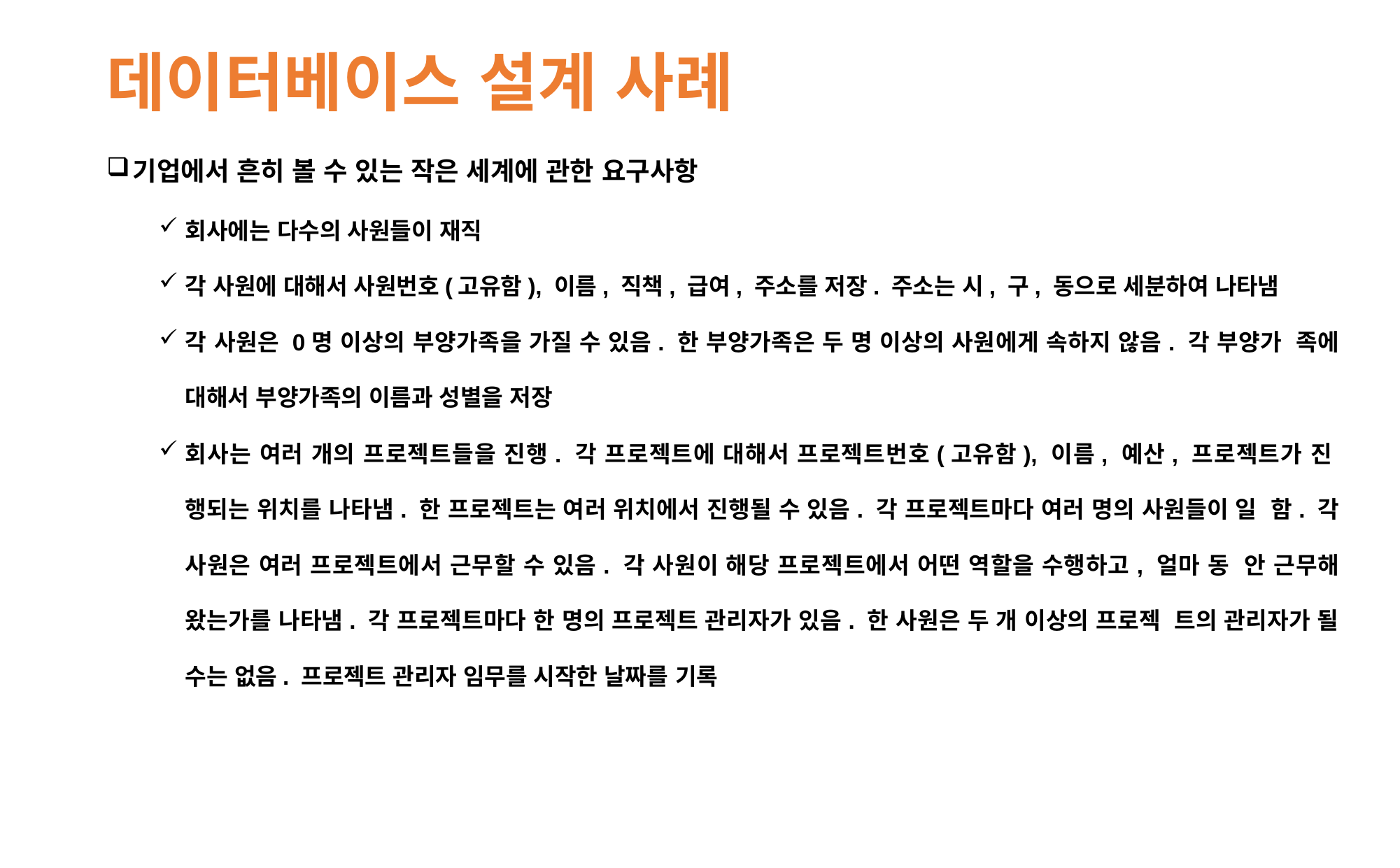

# 데이터베이스 설계 사례
기업에서 흔히 볼 수 있는 작은 세계에 관한 요구사항
회사에는 다수의 사원들이 재직
각 사원에 대해서 사원번호(고유함), 이름, 직책, 급여, 주소를 저장. 주소는 시, 구, 동으로 세분하여 나타냄
각 사원은 0명 이상의 부양가족을 가질 수 있음. 한 부양가족은 두 명 이상의 사원에게 속하지 않음. 각 부양가  족에 대해서 부양가족의 이름과 성별을 저장
회사는 여러 개의 프로젝트들을 진행. 각 프로젝트에 대해서 프로젝트번호(고유함), 이름, 예산, 프로젝트가 진  행되는 위치를 나타냄. 한 프로젝트는 여러 위치에서 진행될 수 있음. 각 프로젝트마다 여러 명의 사원들이 일  함. 각 사원은 여러 프로젝트에서 근무할 수 있음. 각 사원이 해당 프로젝트에서 어떤 역할을 수행하고, 얼마 동  안 근무해 왔는가를 나타냄. 각 프로젝트마다 한 명의 프로젝트 관리자가 있음. 한 사원은 두 개 이상의 프로젝  트의 관리자가 될 수는 없음. 프로젝트 관리자 임무를 시작한 날짜를 기록